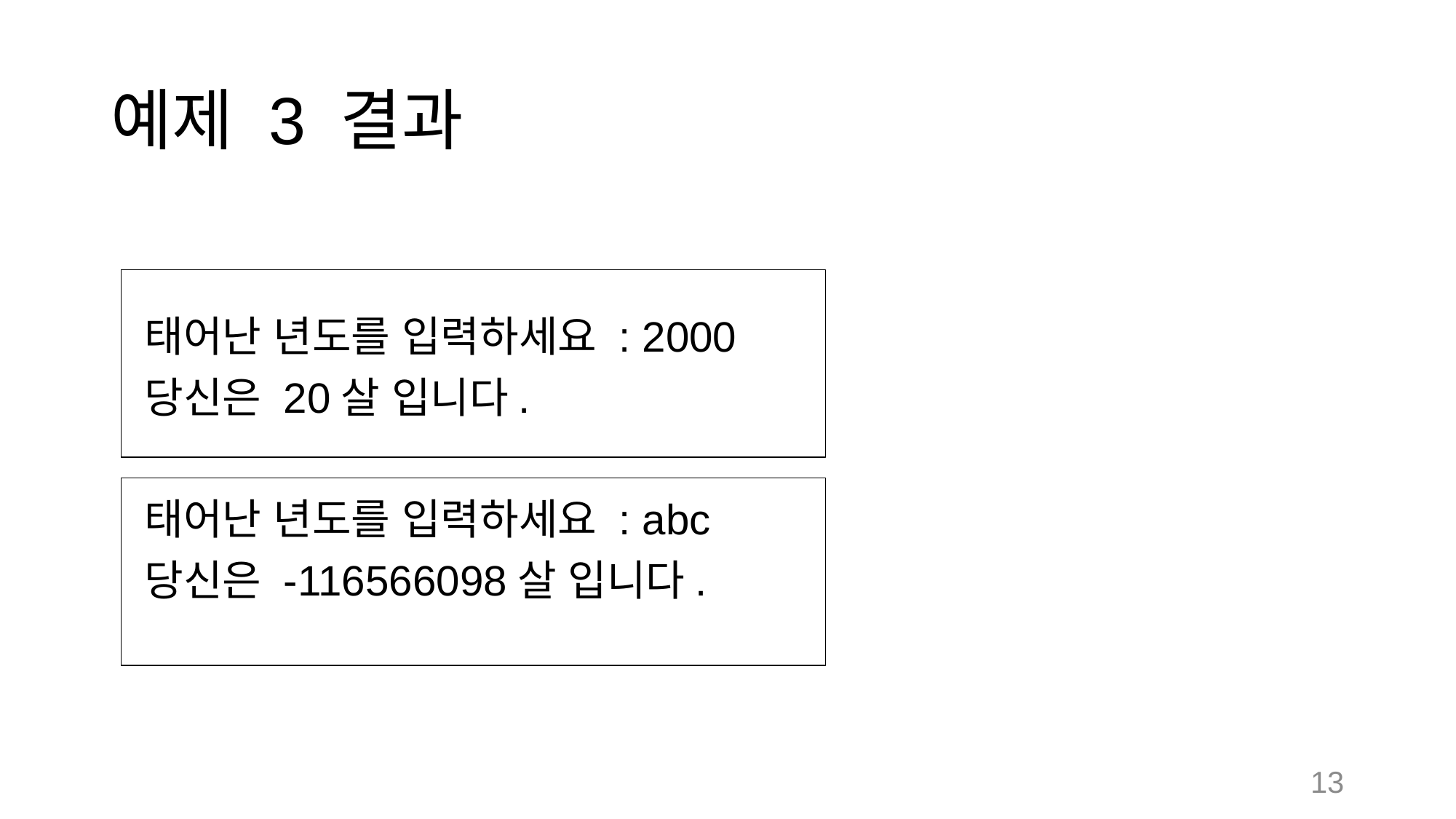

# 예제 3 결과
  태어난 년도를 입력하세요 : 2000
  당신은 20살 입니다.

  태어난 년도를 입력하세요 : abc
  당신은 -116566098살 입니다.

13